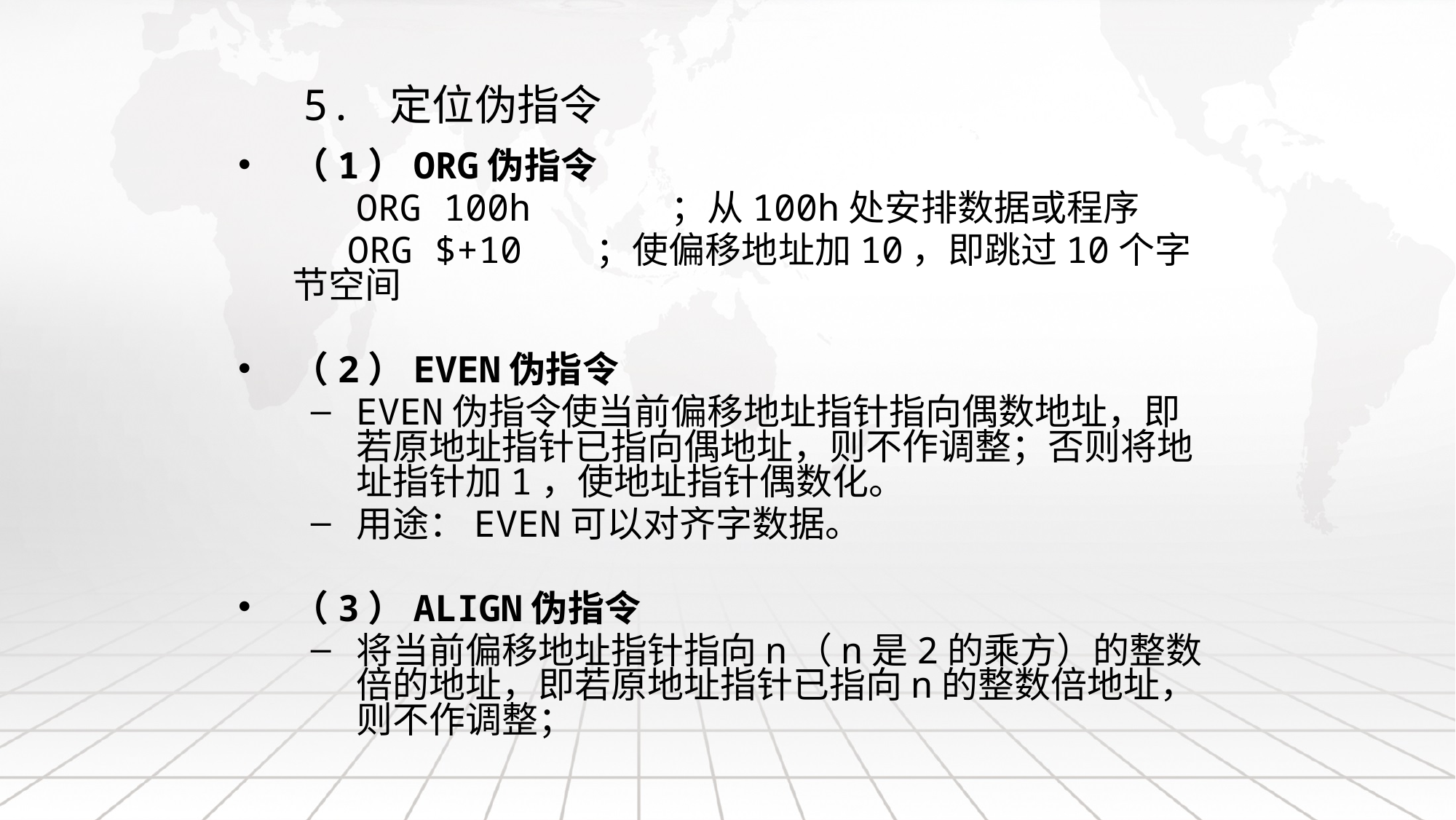

# 5. 定位伪指令
（1）ORG伪指令
 	ORG 100h      ；从100h处安排数据或程序
     ORG $+10   ；使偏移地址加10，即跳过10个字节空间

（2）EVEN伪指令
EVEN伪指令使当前偏移地址指针指向偶数地址，即若原地址指针已指向偶地址，则不作调整；否则将地址指针加1，使地址指针偶数化。
用途：EVEN可以对齐字数据。

（3）ALIGN伪指令
将当前偏移地址指针指向n（n是2的乘方）的整数倍的地址，即若原地址指针已指向n的整数倍地址，则不作调整；